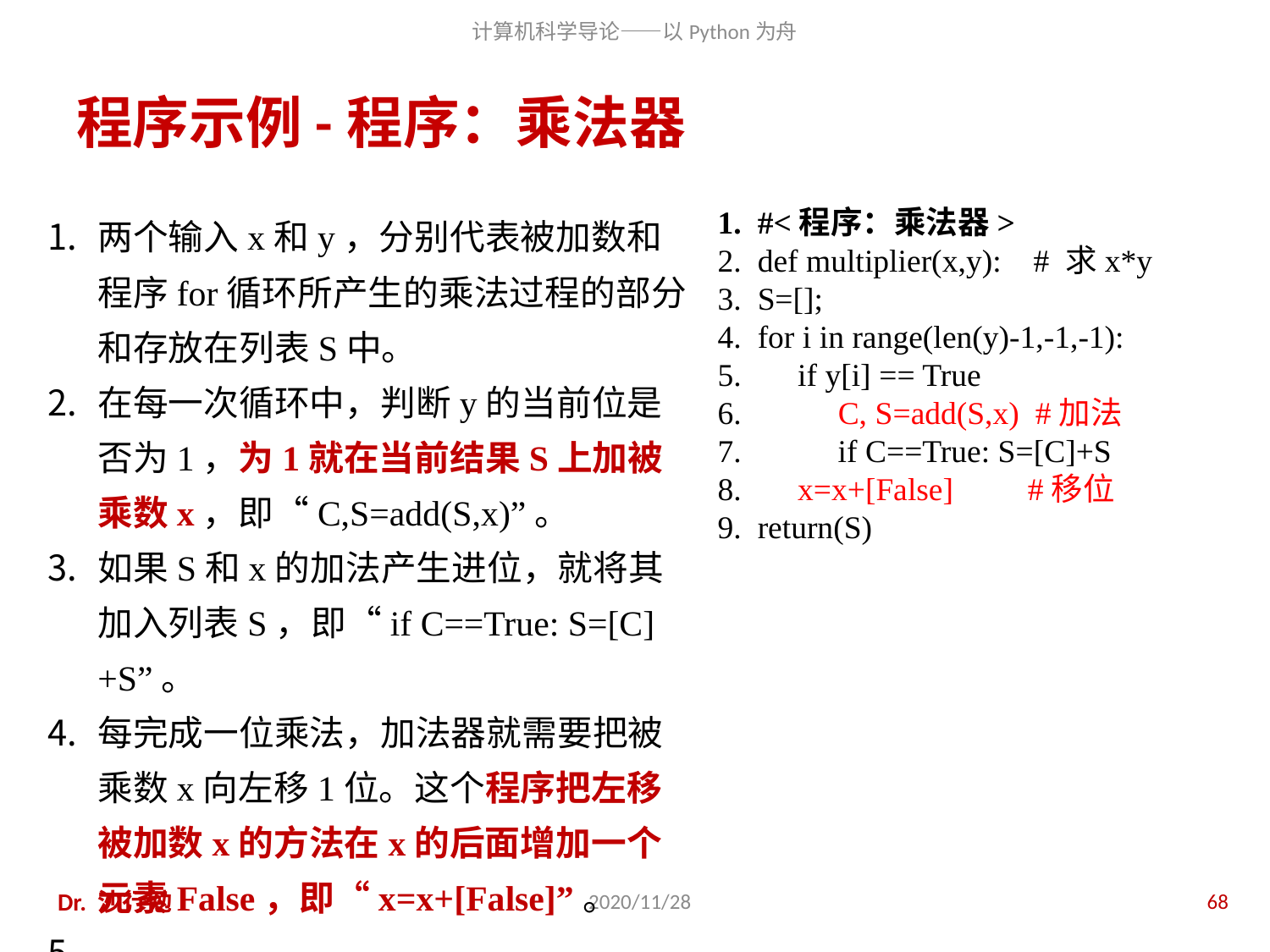

# 程序示例-程序：乘法器
1.  #<程序：乘法器>
2.  def multiplier(x,y):    # 求x*y
3.  S=[];
4.  for i in range(len(y)-1,-1,-1):
5.       if y[i] == True
6.            C, S=add(S,x)  #加法
7.            if C==True: S=[C]+S
8.       x=x+[False]	       #移位
9.  return(S)

两个输入x和y，分别代表被加数和程序for循环所产生的乘法过程的部分和存放在列表S中。
在每一次循环中，判断y的当前位是否为1，为1就在当前结果S上加被乘数x，即“C,S=add(S,x)”。
如果S和x的加法产生进位，就将其加入列表S，即“if C==True: S=[C]+S”。
每完成一位乘法，加法器就需要把被乘数x向左移1位。这个程序把左移被加数x的方法在x的后面增加一个元素False，即“x=x+[False]”。
。

Dr. 沙行勉
2020/11/28
68